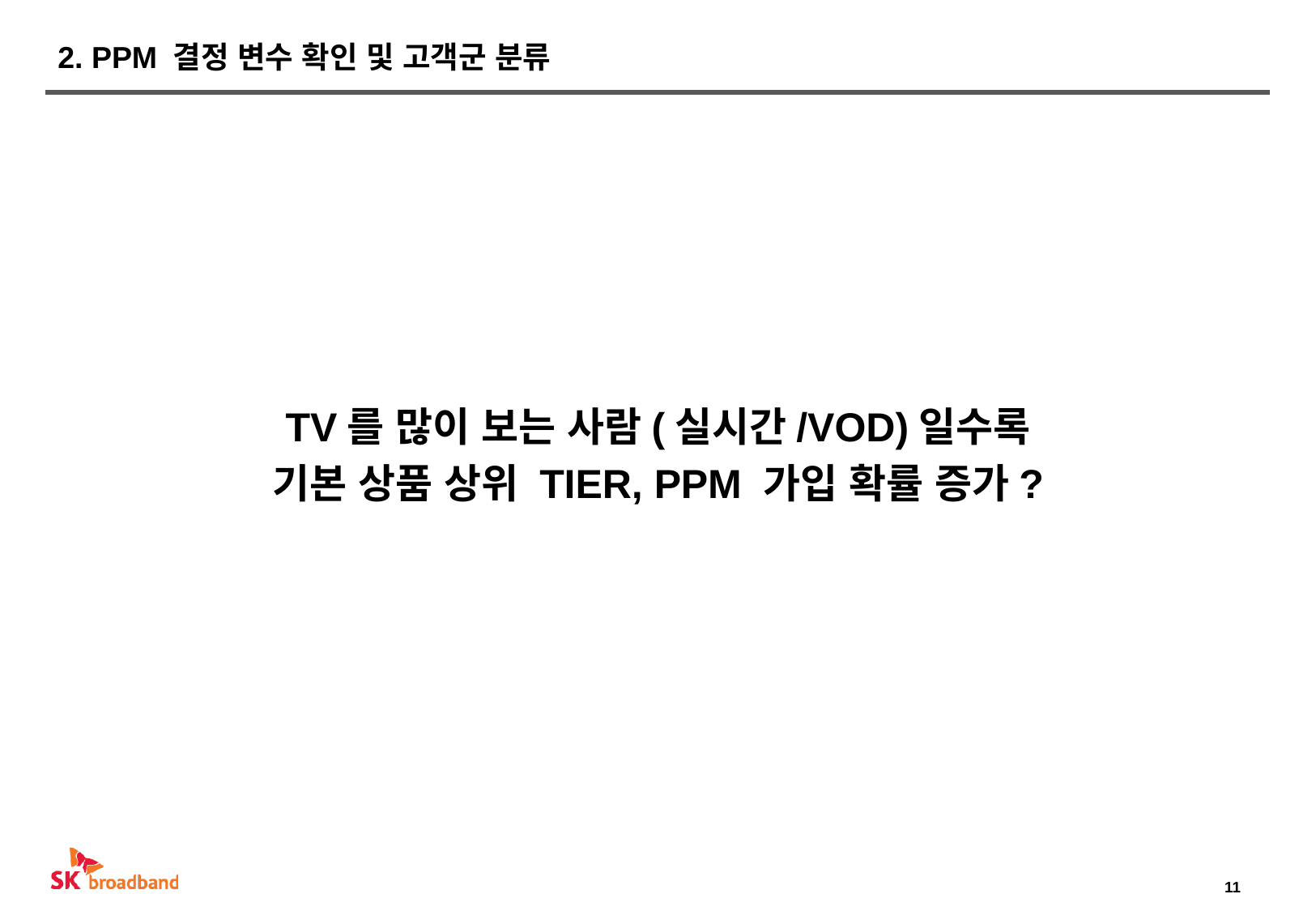

# 2. PPM 결정 변수 확인 및 고객군 분류
TV를 많이 보는 사람(실시간/VOD)일수록
기본 상품 상위 TIER, PPM 가입 확률 증가?